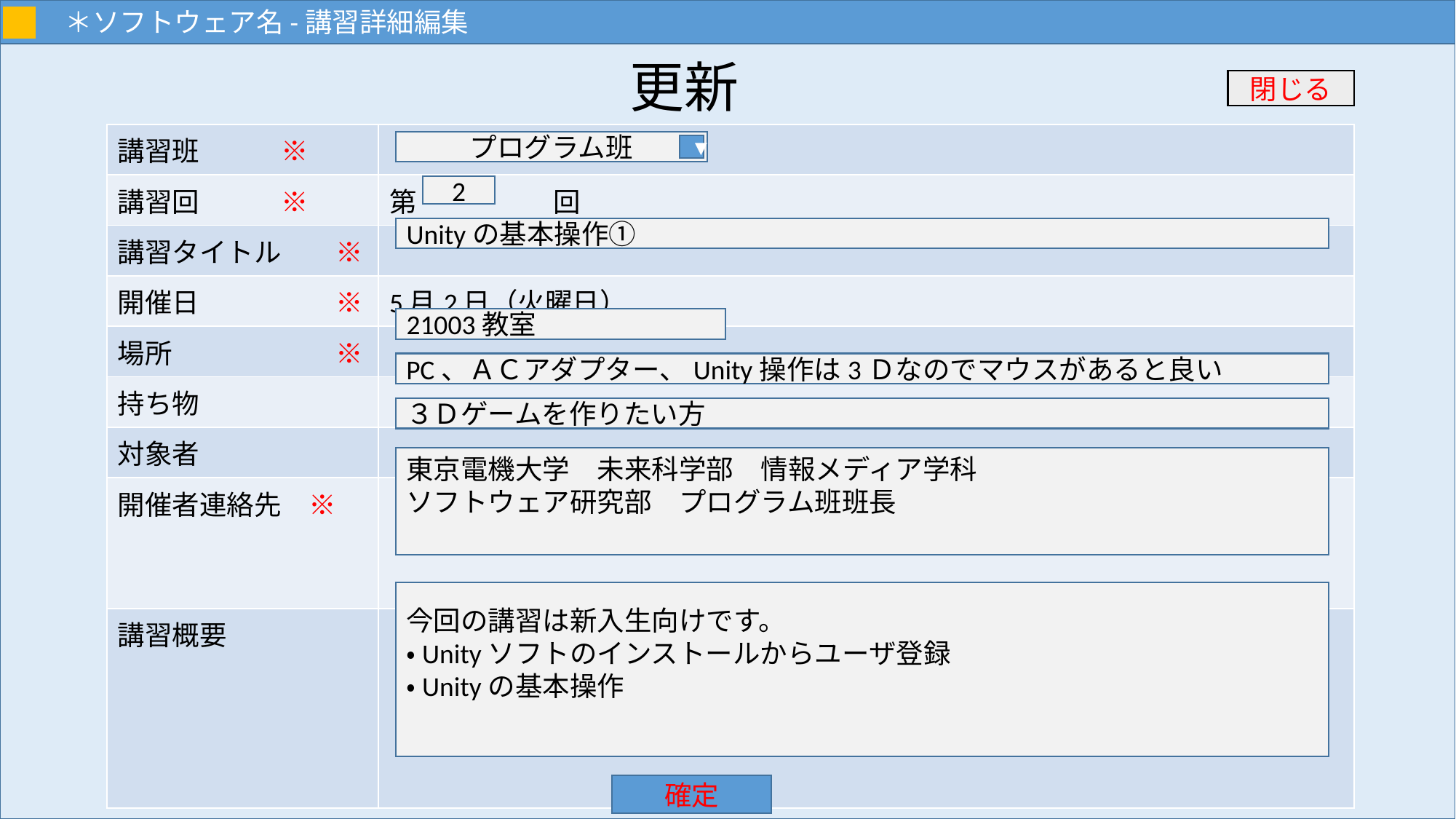

＊ソフトウェア名-講習詳細編集

更新
閉じる
| 講習班　　　※ |  |
| --- | --- |
| 講習回　　　※ | 第　　　　　回 |
| 講習タイトル　　※ |  |
| 開催日　　　　　※ | 5月2日（火曜日） |
| 場所　　　　　　※ |  |
| 持ち物 |  |
| 対象者 |  |
| 開催者連絡先　※ |  |
| 講習概要 |  |
プログラム班
▼
2
Unityの基本操作①
21003教室
PC、ＡＣアダプター、Unity操作は3Ｄなのでマウスがあると良い
３Ｄゲームを作りたい方
東京電機大学　未来科学部　情報メディア学科
ソフトウェア研究部　プログラム班班長

今回の講習は新入生向けです。
・Unityソフトのインストールからユーザ登録
・Unityの基本操作

確定